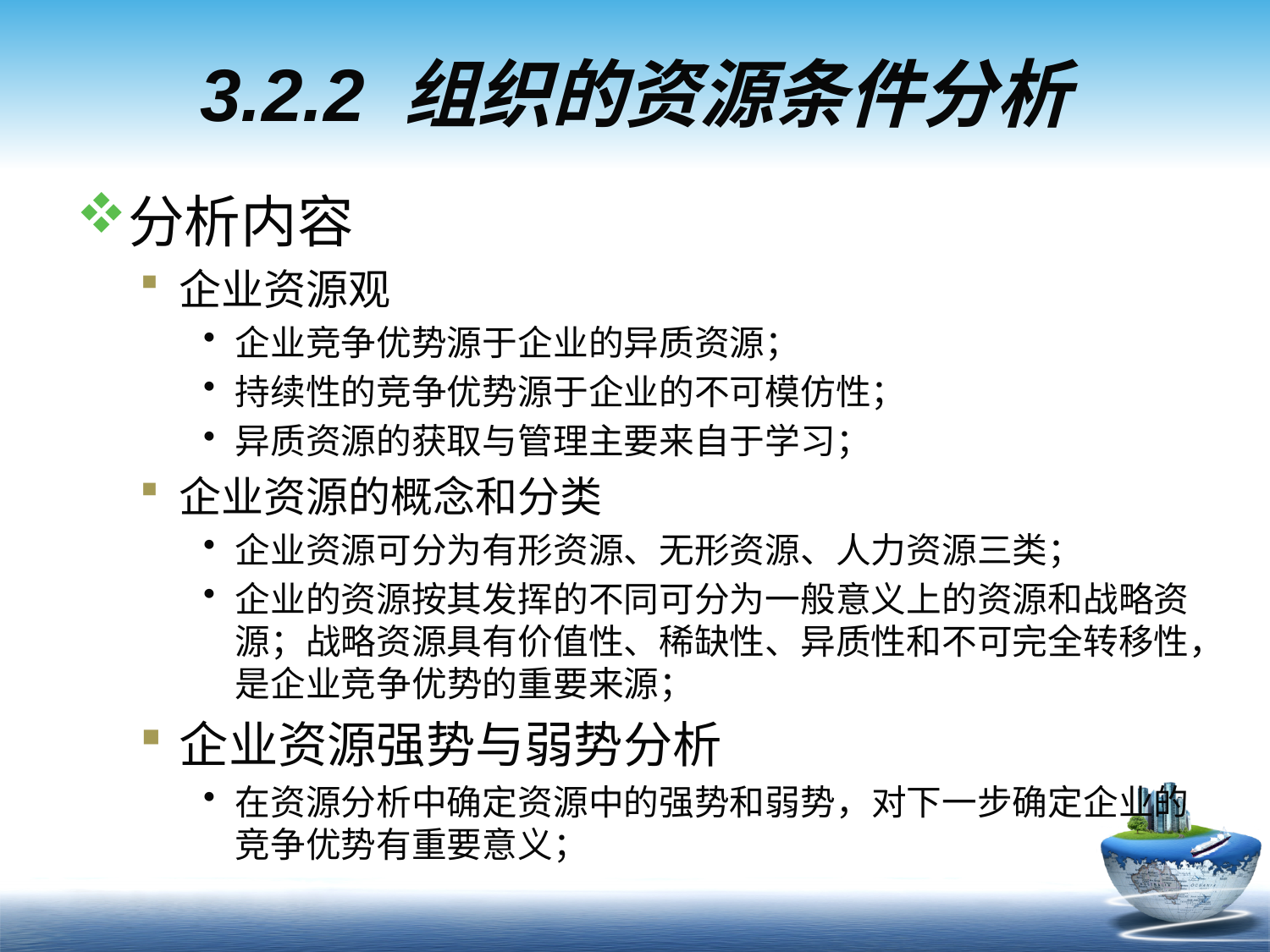

# 3.2.2 组织的资源条件分析
分析内容
企业资源观
企业竞争优势源于企业的异质资源；
持续性的竞争优势源于企业的不可模仿性；
异质资源的获取与管理主要来自于学习；
企业资源的概念和分类
企业资源可分为有形资源、无形资源、人力资源三类；
企业的资源按其发挥的不同可分为一般意义上的资源和战略资源；战略资源具有价值性、稀缺性、异质性和不可完全转移性，是企业竞争优势的重要来源；
企业资源强势与弱势分析
在资源分析中确定资源中的强势和弱势，对下一步确定企业的竞争优势有重要意义；